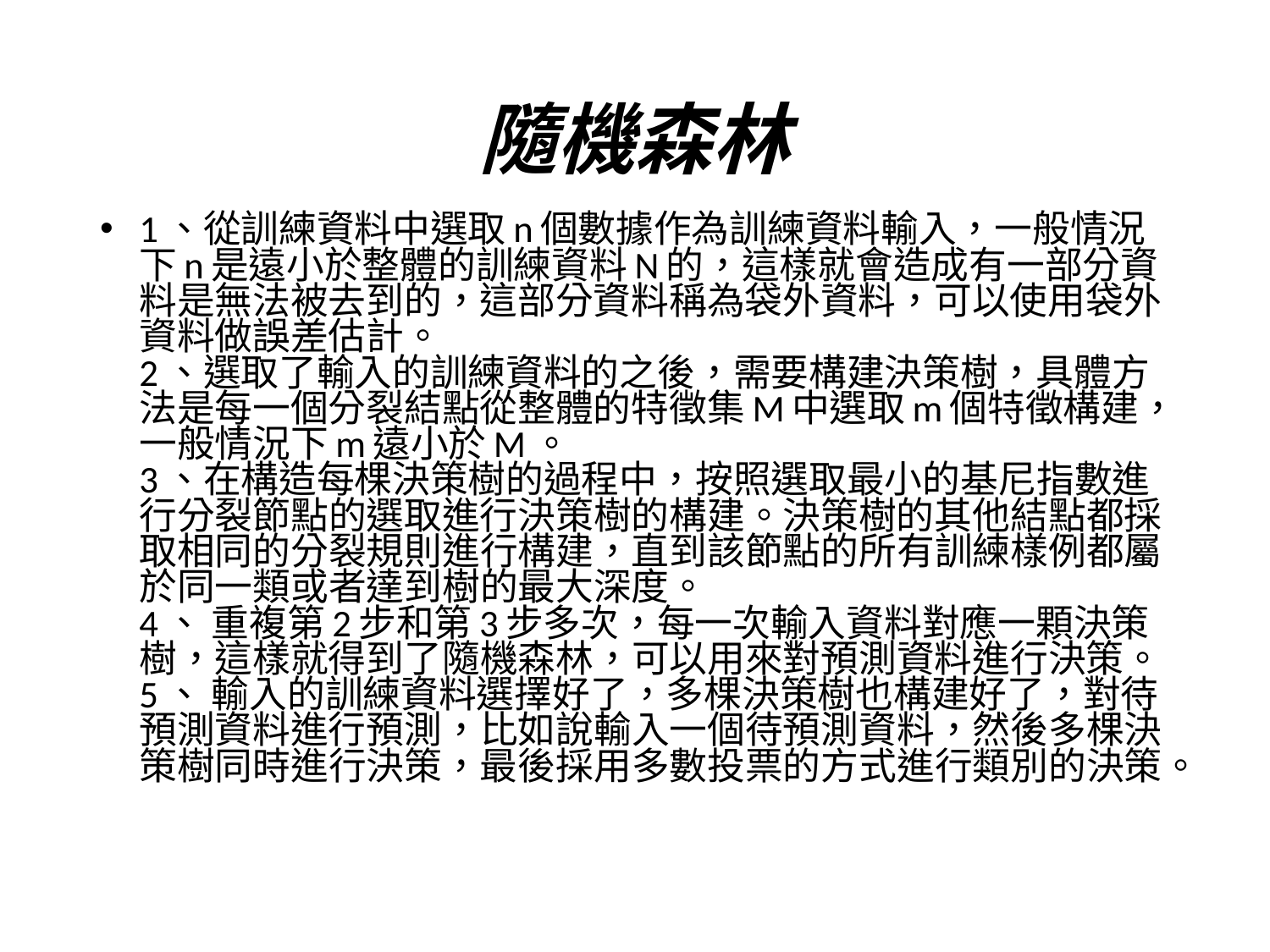

# 隨機森林
1、從訓練資料中選取n個數據作為訓練資料輸入，一般情況下n是遠小於整體的訓練資料N的，這樣就會造成有一部分資料是無法被去到的，這部分資料稱為袋外資料，可以使用袋外資料做誤差估計。
2、選取了輸入的訓練資料的之後，需要構建決策樹，具體方法是每一個分裂結點從整體的特徵集M中選取m個特徵構建，一般情況下m遠小於M。
3、在構造每棵決策樹的過程中，按照選取最小的基尼指數進行分裂節點的選取進行決策樹的構建。決策樹的其他結點都採取相同的分裂規則進行構建，直到該節點的所有訓練樣例都屬於同一類或者達到樹的最大深度。
4、 重複第2步和第3步多次，每一次輸入資料對應一顆決策樹，這樣就得到了隨機森林，可以用來對預測資料進行決策。
5、 輸入的訓練資料選擇好了，多棵決策樹也構建好了，對待預測資料進行預測，比如說輸入一個待預測資料，然後多棵決策樹同時進行決策，最後採用多數投票的方式進行類別的決策。